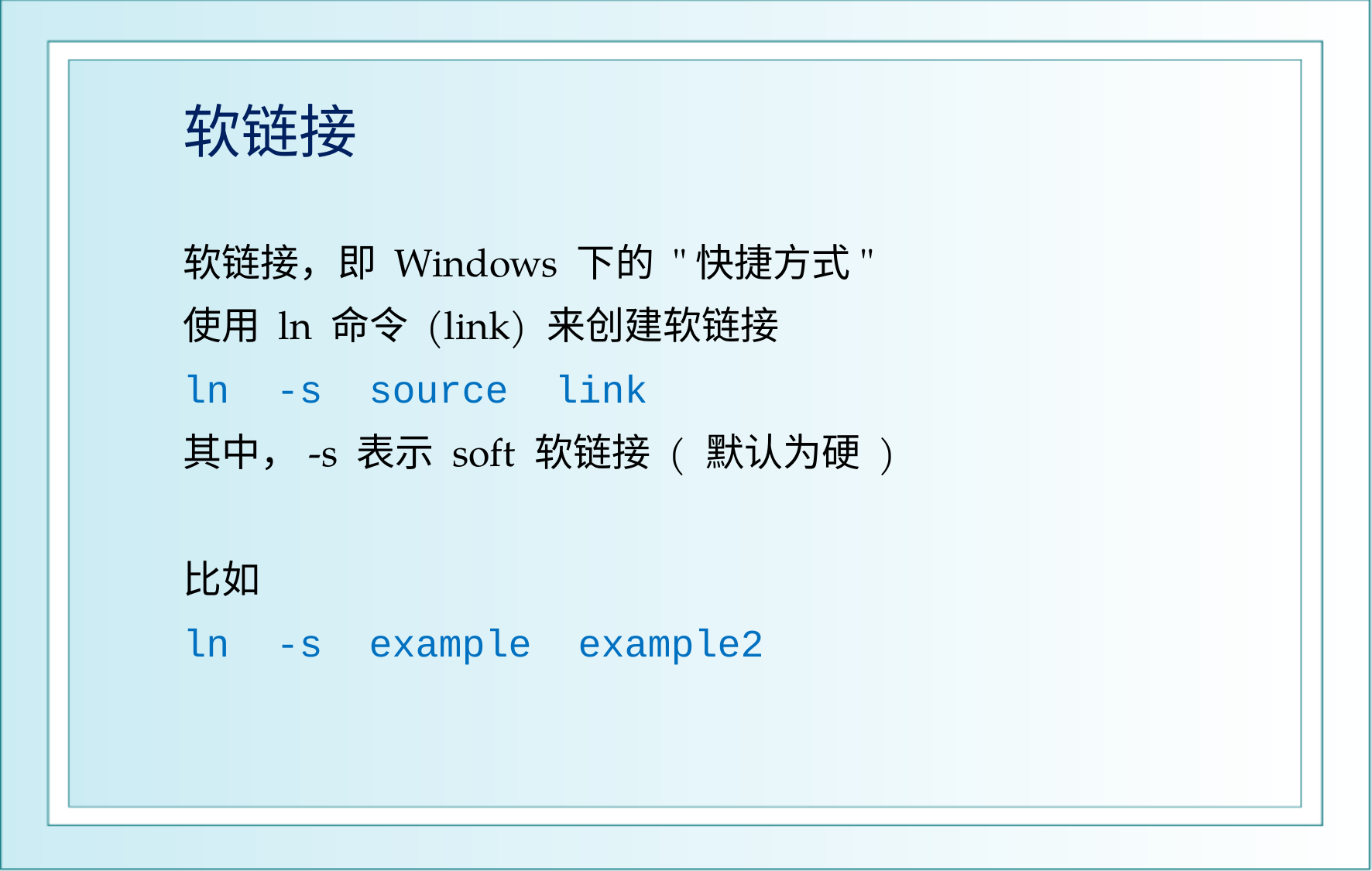

# 软链接
软链接，即 Windows 下的 "快捷方式"
使用 ln 命令 (link) 来创建软链接
ln  -s  source  link
其中，-s 表示 soft 软链接 ( 默认为硬 )

比如
ln  -s  example  example2